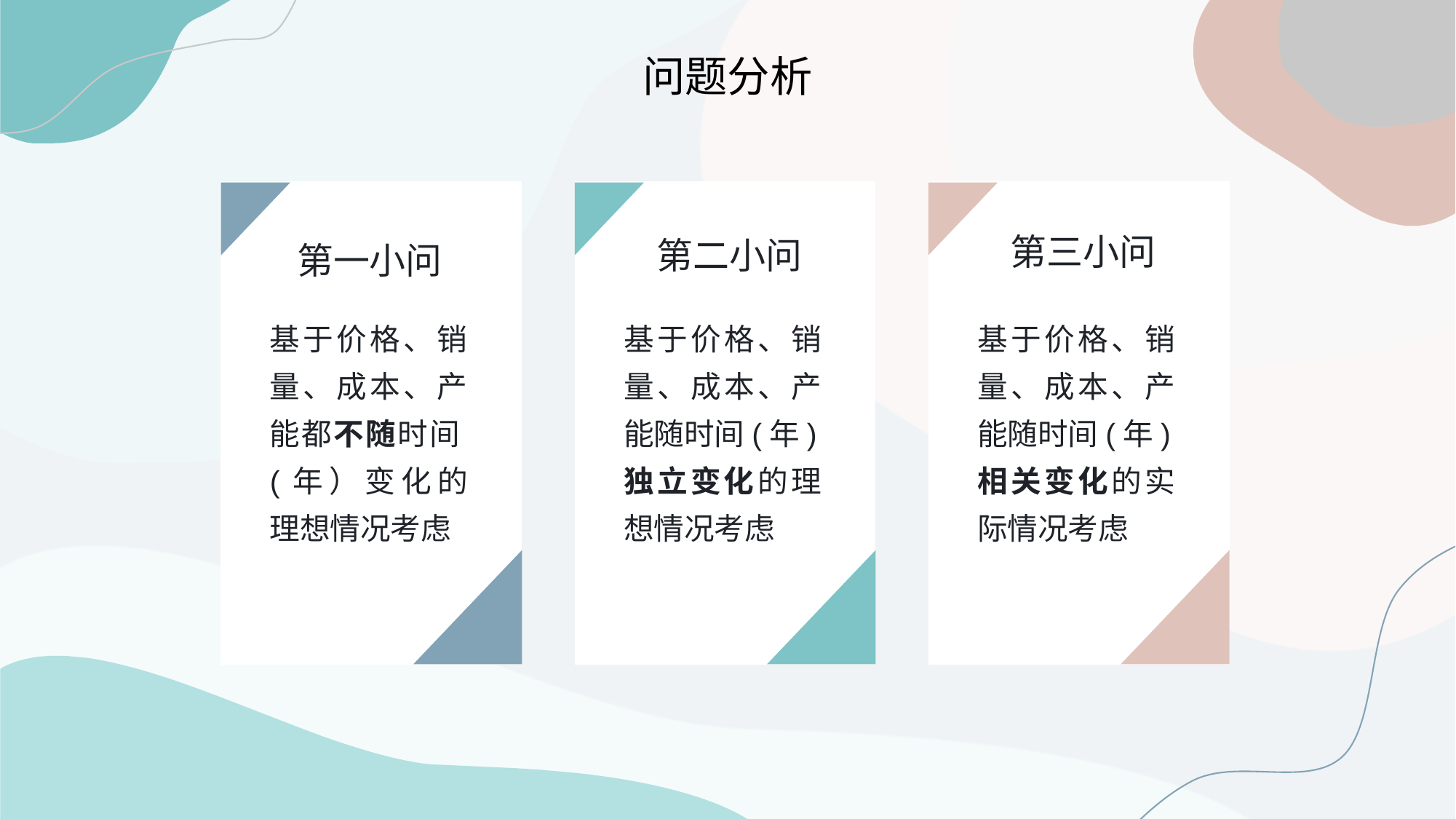

问题分析

第一小问
基于价格、销量、成本、产能都不随时间(年）变化的理想情况考虑

基于价格、销量、成本、产能随时间(年)独立变化的理想情况考虑

基于价格、销量、成本、产能随时间(年)相关变化的实际情况考虑
第三小问
第二小问